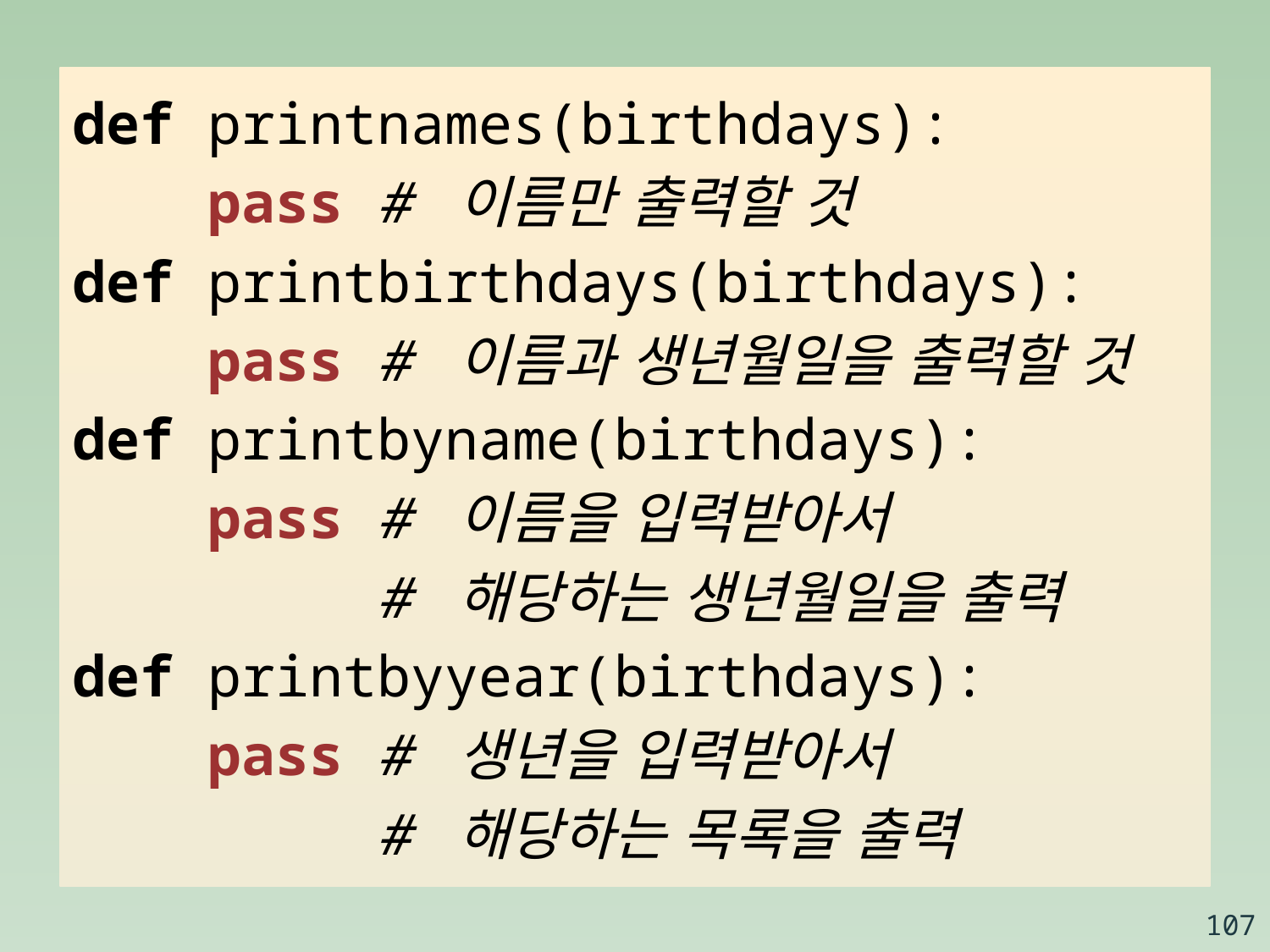

def printnames(birthdays):
    pass # 이름만 출력할 것
def printbirthdays(birthdays):
    pass # 이름과 생년월일을 출력할 것
def printbyname(birthdays):
    pass # 이름을 입력받아서
         # 해당하는 생년월일을 출력
def printbyyear(birthdays):
    pass # 생년을 입력받아서
         # 해당하는 목록을 출력
107